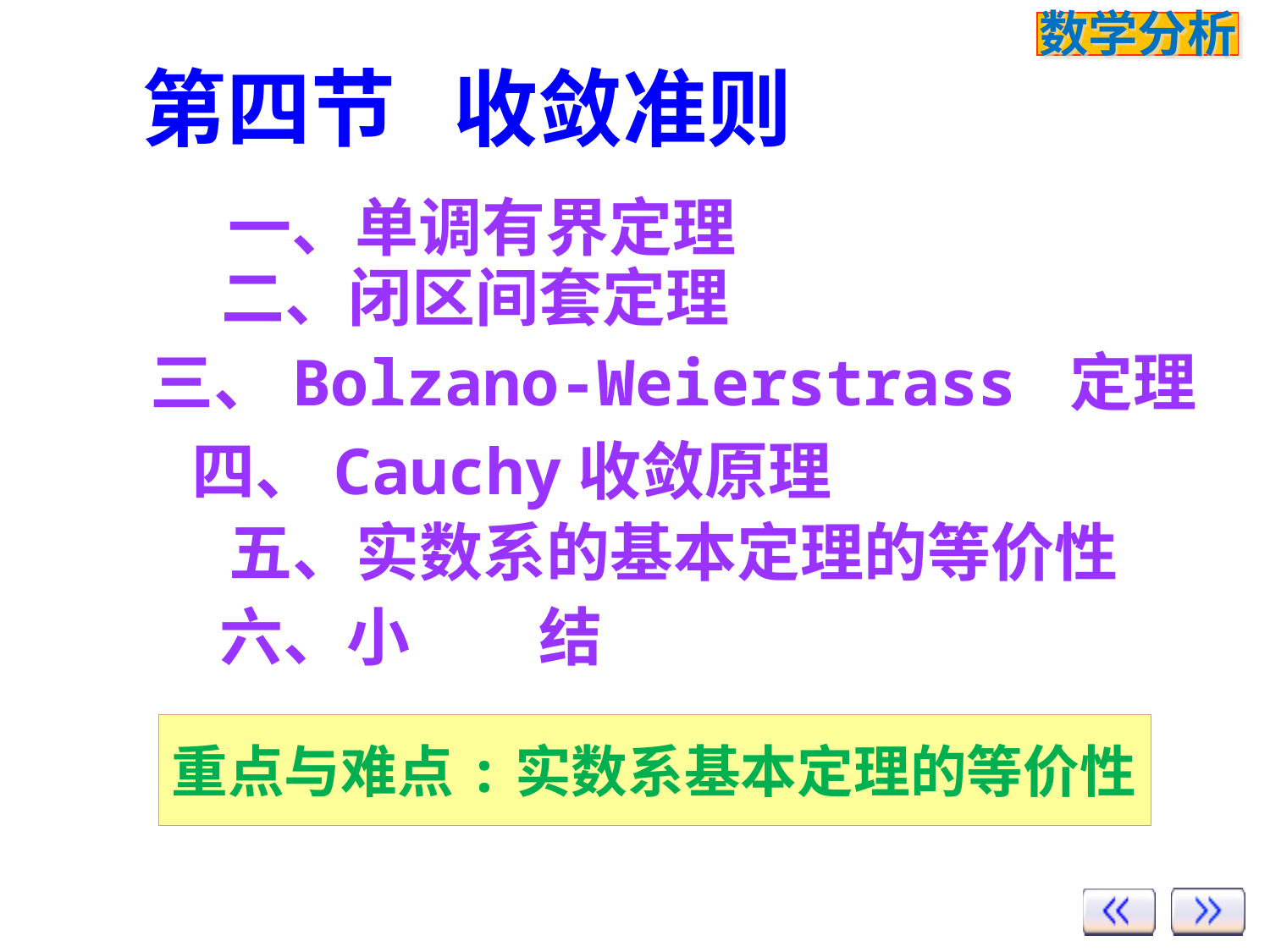

第四节   收敛准则

一、单调有界定理
二、闭区间套定理
三、Bolzano-Weierstrass 定理
四、Cauchy收敛原理
五、实数系的基本定理的等价性
六、小         结
重点与难点:实数系基本定理的等价性